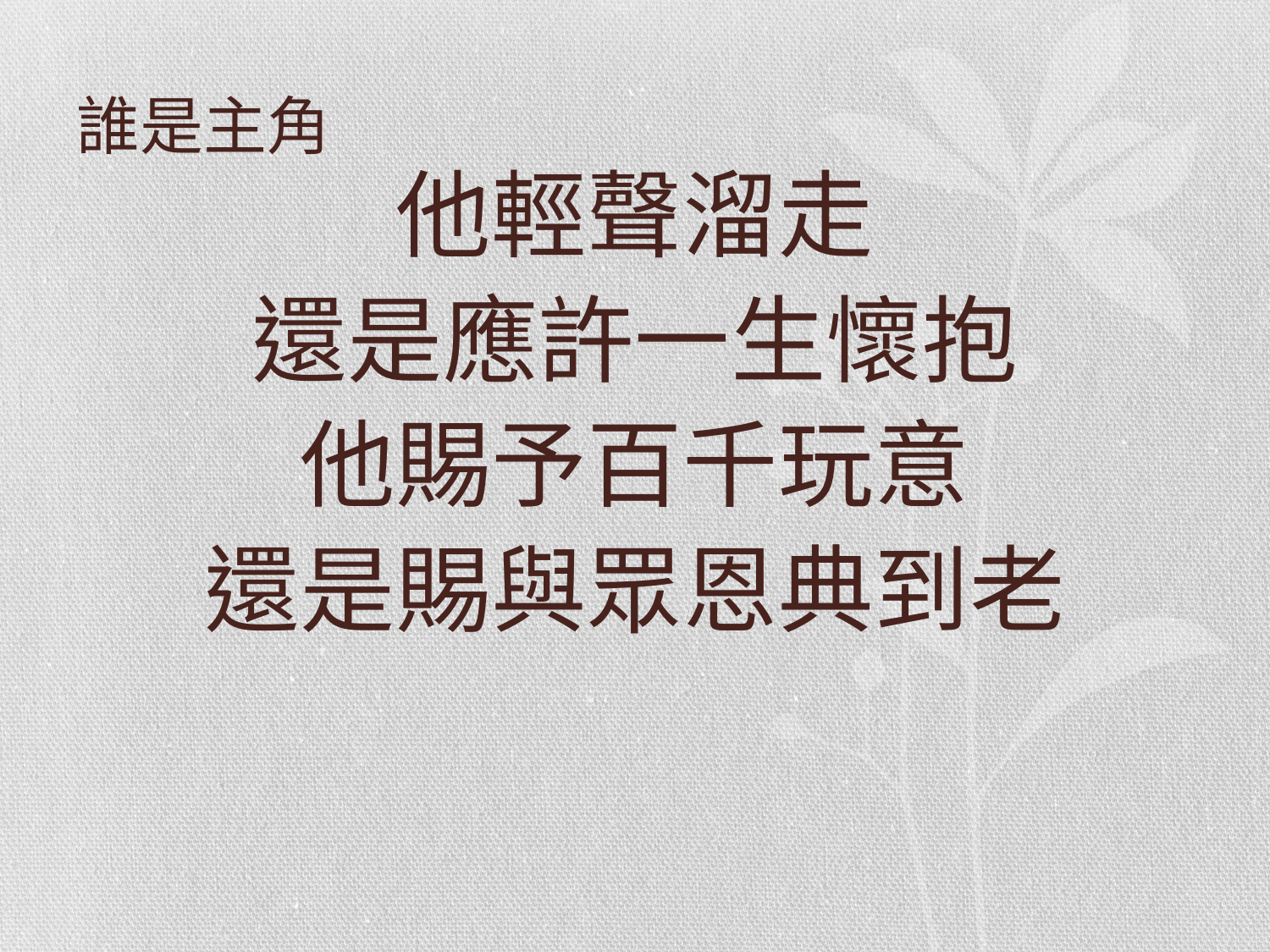

# 誰是主角
他輕聲溜走
還是應許一生懷抱
他賜予百千玩意
還是賜與眾恩典到老